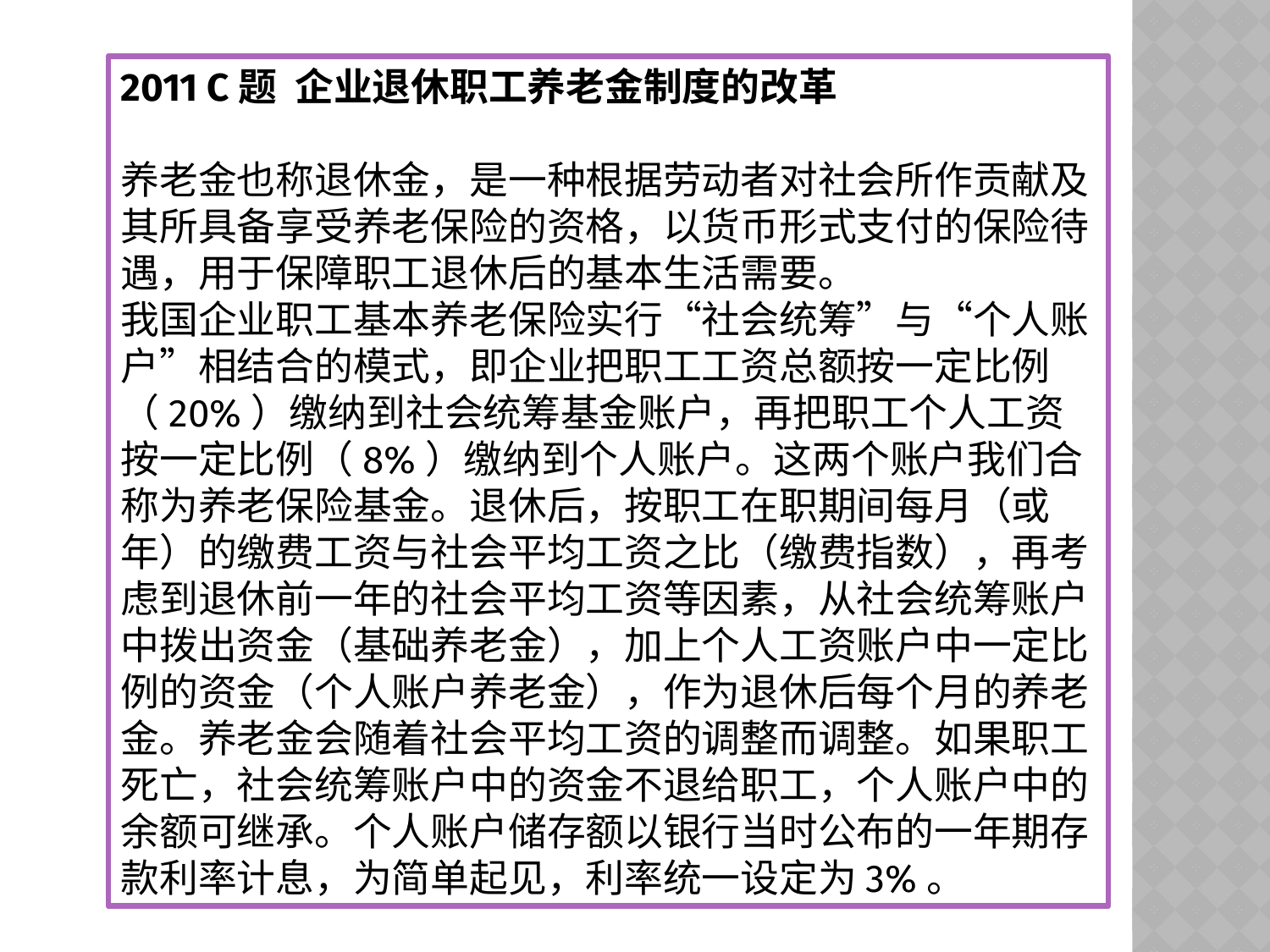

2011 C题  企业退休职工养老金制度的改革

养老金也称退休金，是一种根据劳动者对社会所作贡献及其所具备享受养老保险的资格，以货币形式支付的保险待遇，用于保障职工退休后的基本生活需要。
我国企业职工基本养老保险实行“社会统筹”与“个人账户”相结合的模式，即企业把职工工资总额按一定比例（20%）缴纳到社会统筹基金账户，再把职工个人工资按一定比例（8%）缴纳到个人账户。这两个账户我们合称为养老保险基金。退休后，按职工在职期间每月（或年）的缴费工资与社会平均工资之比（缴费指数），再考虑到退休前一年的社会平均工资等因素，从社会统筹账户中拨出资金（基础养老金），加上个人工资账户中一定比例的资金（个人账户养老金），作为退休后每个月的养老金。养老金会随着社会平均工资的调整而调整。如果职工死亡，社会统筹账户中的资金不退给职工，个人账户中的余额可继承。个人账户储存额以银行当时公布的一年期存款利率计息，为简单起见，利率统一设定为3%。